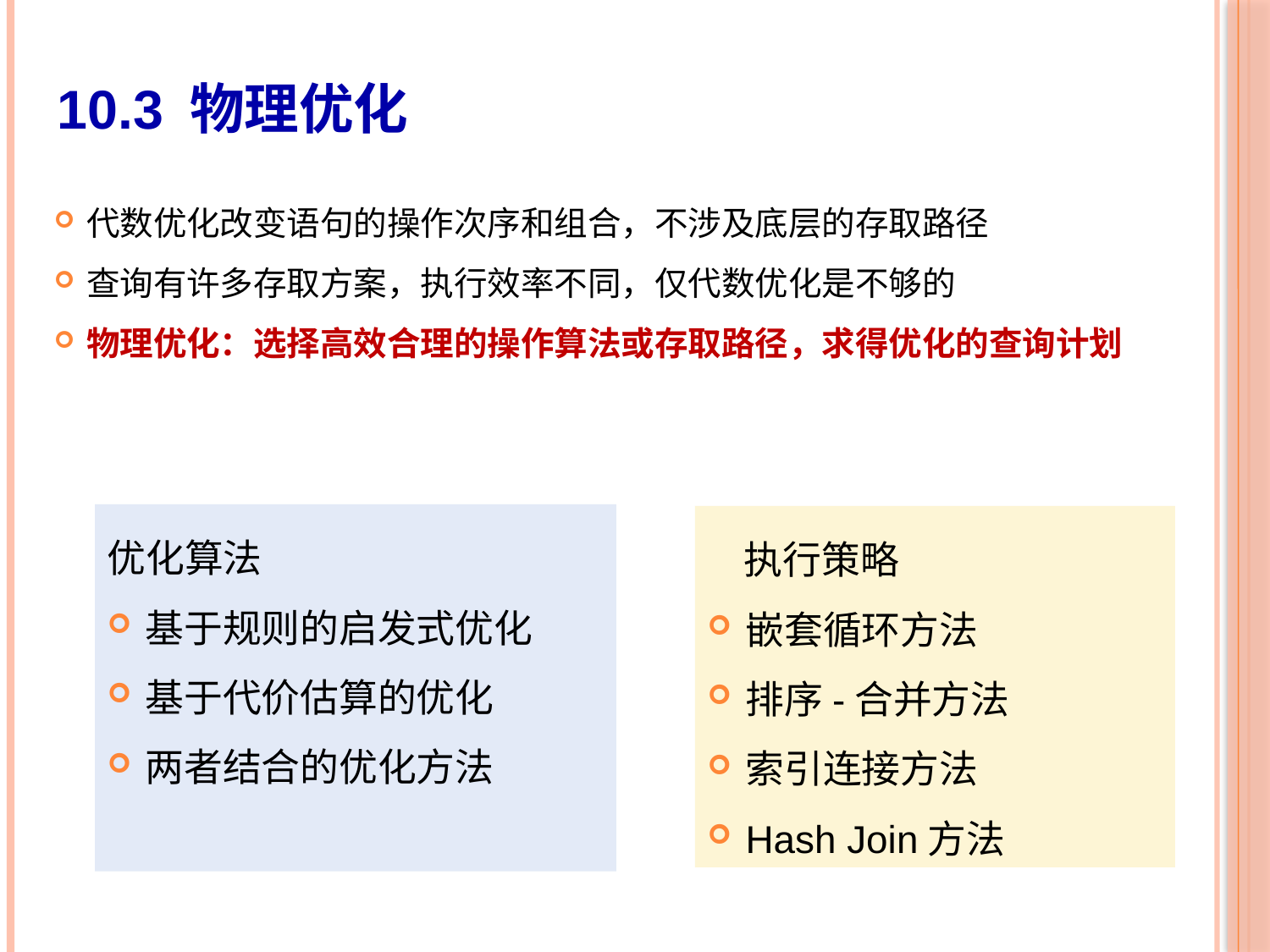

# 10.3 物理优化
代数优化改变语句的操作次序和组合，不涉及底层的存取路径
查询有许多存取方案，执行效率不同，仅代数优化是不够的
物理优化：选择高效合理的操作算法或存取路径，求得优化的查询计划

优化算法
基于规则的启发式优化
基于代价估算的优化
两者结合的优化方法
执行策略
嵌套循环方法
排序-合并方法
索引连接方法
Hash Join方法